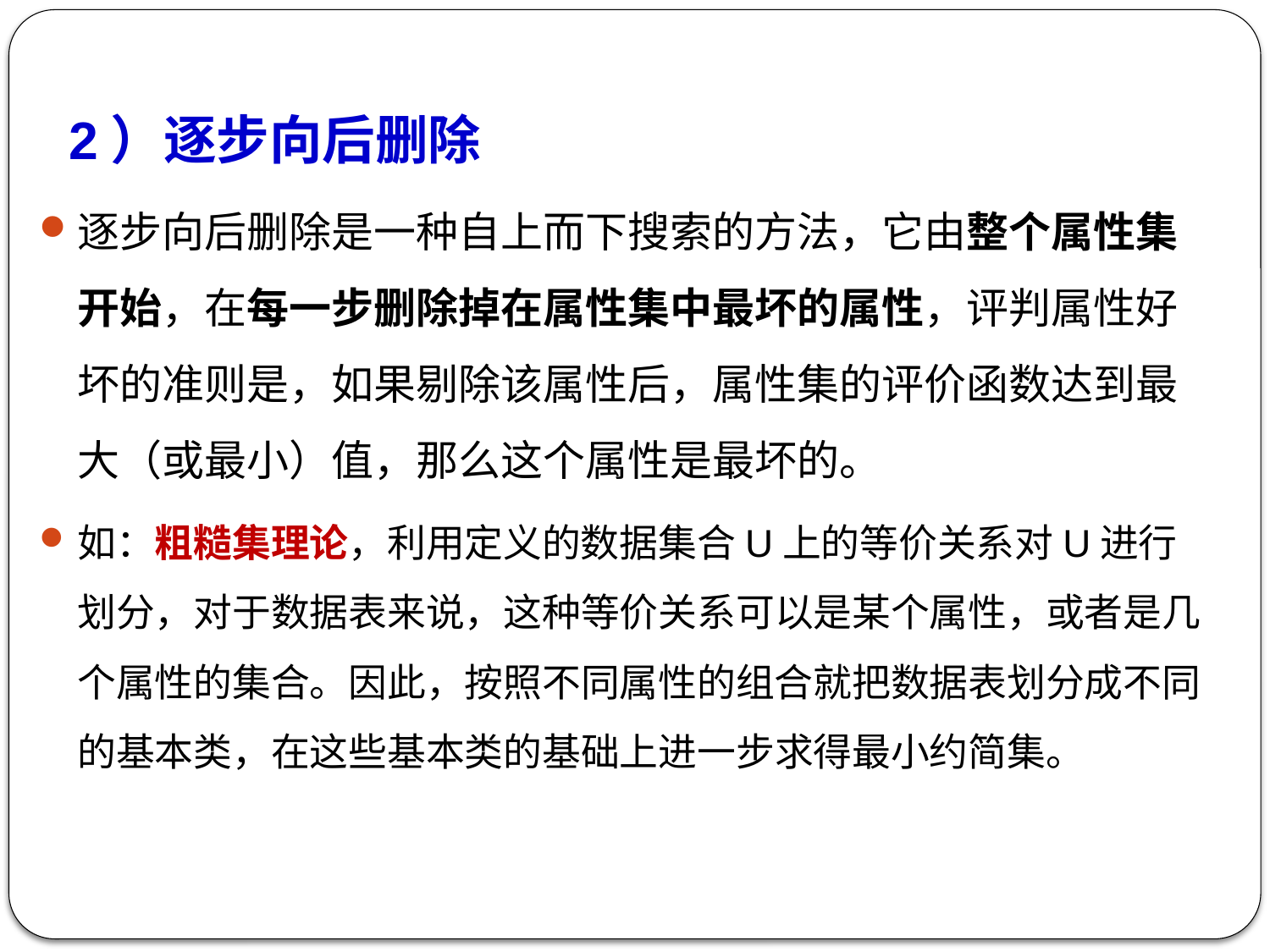

2）逐步向后删除
逐步向后删除是一种自上而下搜索的方法，它由整个属性集开始，在每一步删除掉在属性集中最坏的属性，评判属性好坏的准则是，如果剔除该属性后，属性集的评价函数达到最大（或最小）值，那么这个属性是最坏的。
如：粗糙集理论，利用定义的数据集合U上的等价关系对U进行划分，对于数据表来说，这种等价关系可以是某个属性，或者是几个属性的集合。因此，按照不同属性的组合就把数据表划分成不同的基本类，在这些基本类的基础上进一步求得最小约简集。
64
64